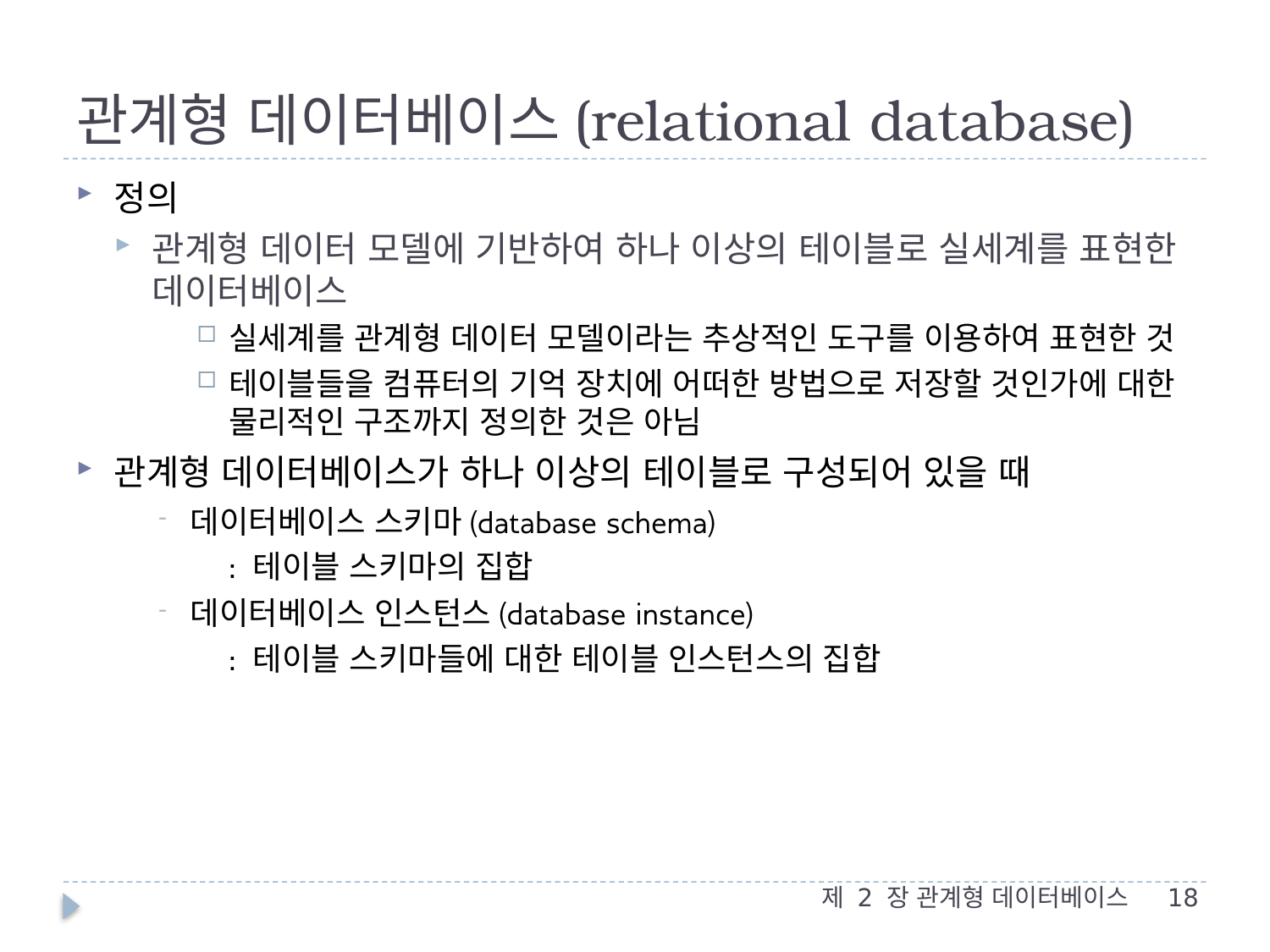

# 관계형 데이터베이스(relational database)
정의
관계형 데이터 모델에 기반하여 하나 이상의 테이블로 실세계를 표현한 데이터베이스
실세계를 관계형 데이터 모델이라는 추상적인 도구를 이용하여 표현한 것
테이블들을 컴퓨터의 기억 장치에 어떠한 방법으로 저장할 것인가에 대한 물리적인 구조까지 정의한 것은 아님
관계형 데이터베이스가 하나 이상의 테이블로 구성되어 있을 때
데이터베이스 스키마(database schema)
	: 테이블 스키마의 집합
데이터베이스 인스턴스(database instance)
	: 테이블 스키마들에 대한 테이블 인스턴스의 집합
제 2 장 관계형 데이터베이스
18